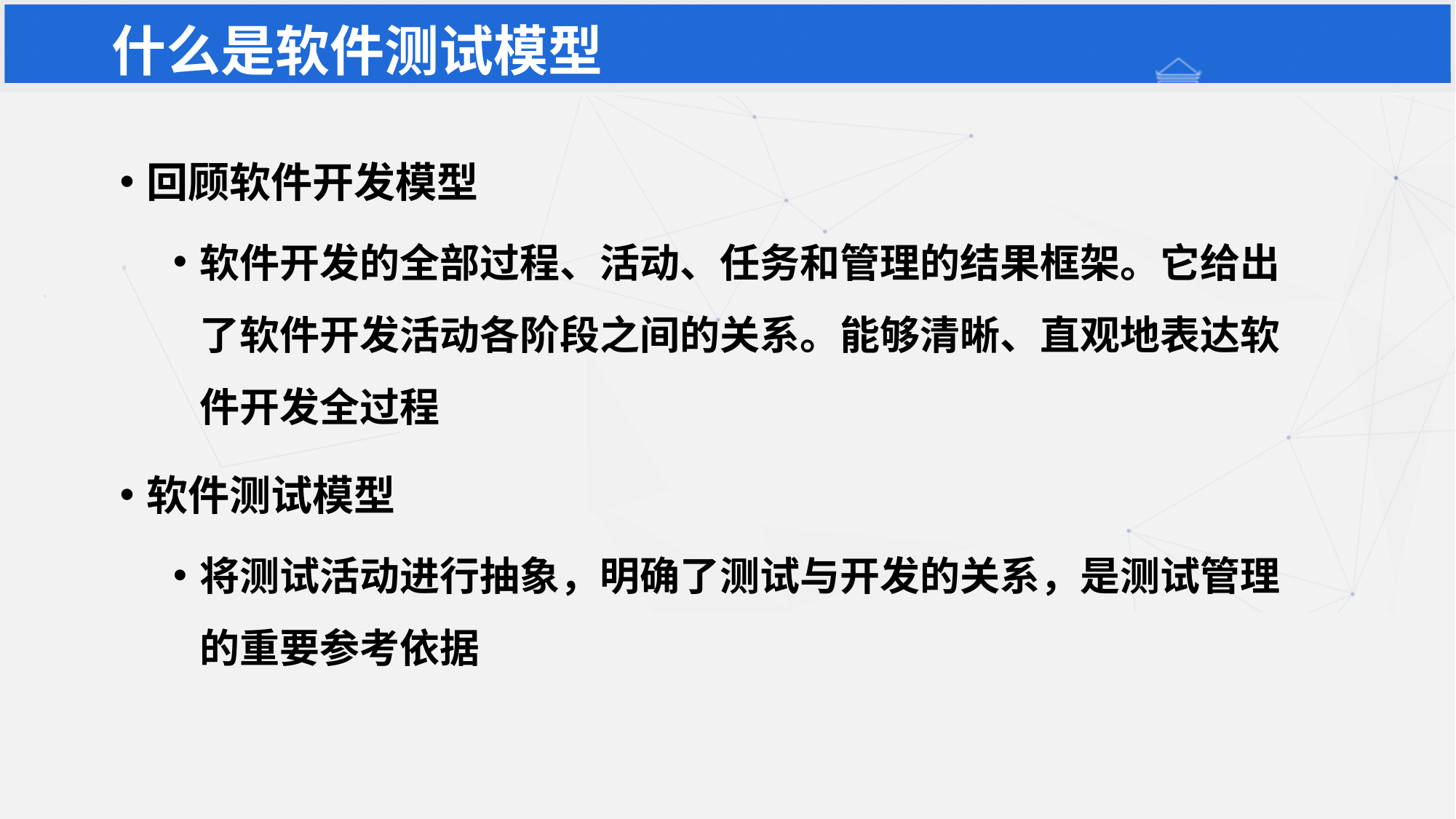

# 什么是软件测试模型
回顾软件开发模型
软件开发的全部过程、活动、任务和管理的结果框架。它给出了软件开发活动各阶段之间的关系。能够清晰、直观地表达软件开发全过程
软件测试模型
将测试活动进行抽象，明确了测试与开发的关系，是测试管理的重要参考依据